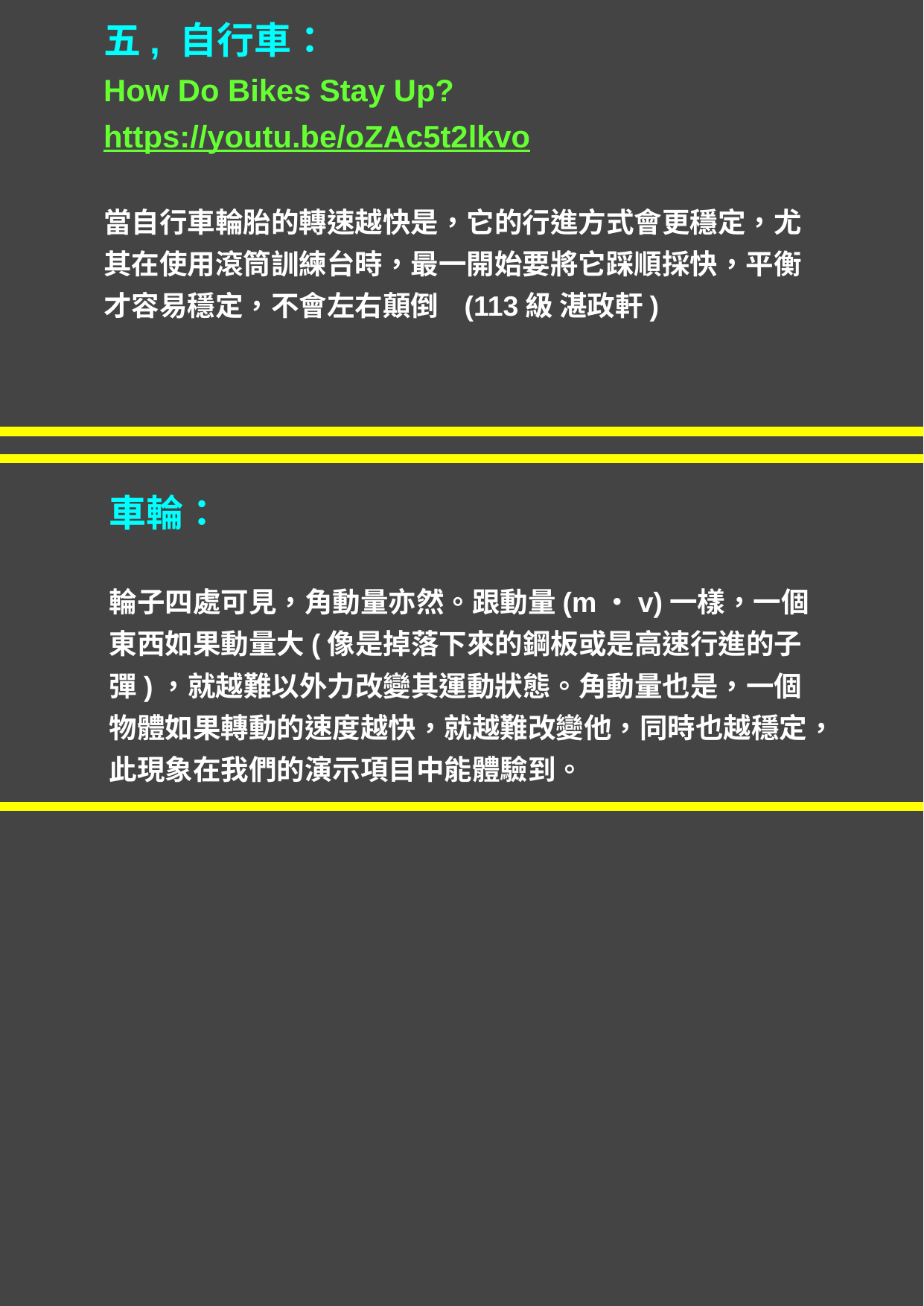

五, 自行車：
How Do Bikes Stay Up?
https://youtu.be/oZAc5t2lkvo

當自行車輪胎的轉速越快是，它的行進方式會更穩定，尤其在使用滾筒訓練台時，最一開始要將它踩順採快，平衡才容易穩定，不會左右顛倒   (113級 湛政軒)

車輪：

輪子四處可見，角動量亦然。跟動量(m・v)一樣，一個東西如果動量大(像是掉落下來的鋼板或是高速行進的子彈)，就越難以外力改變其運動狀態。角動量也是，一個物體如果轉動的速度越快，就越難改變他，同時也越穩定，此現象在我們的演示項目中能體驗到。